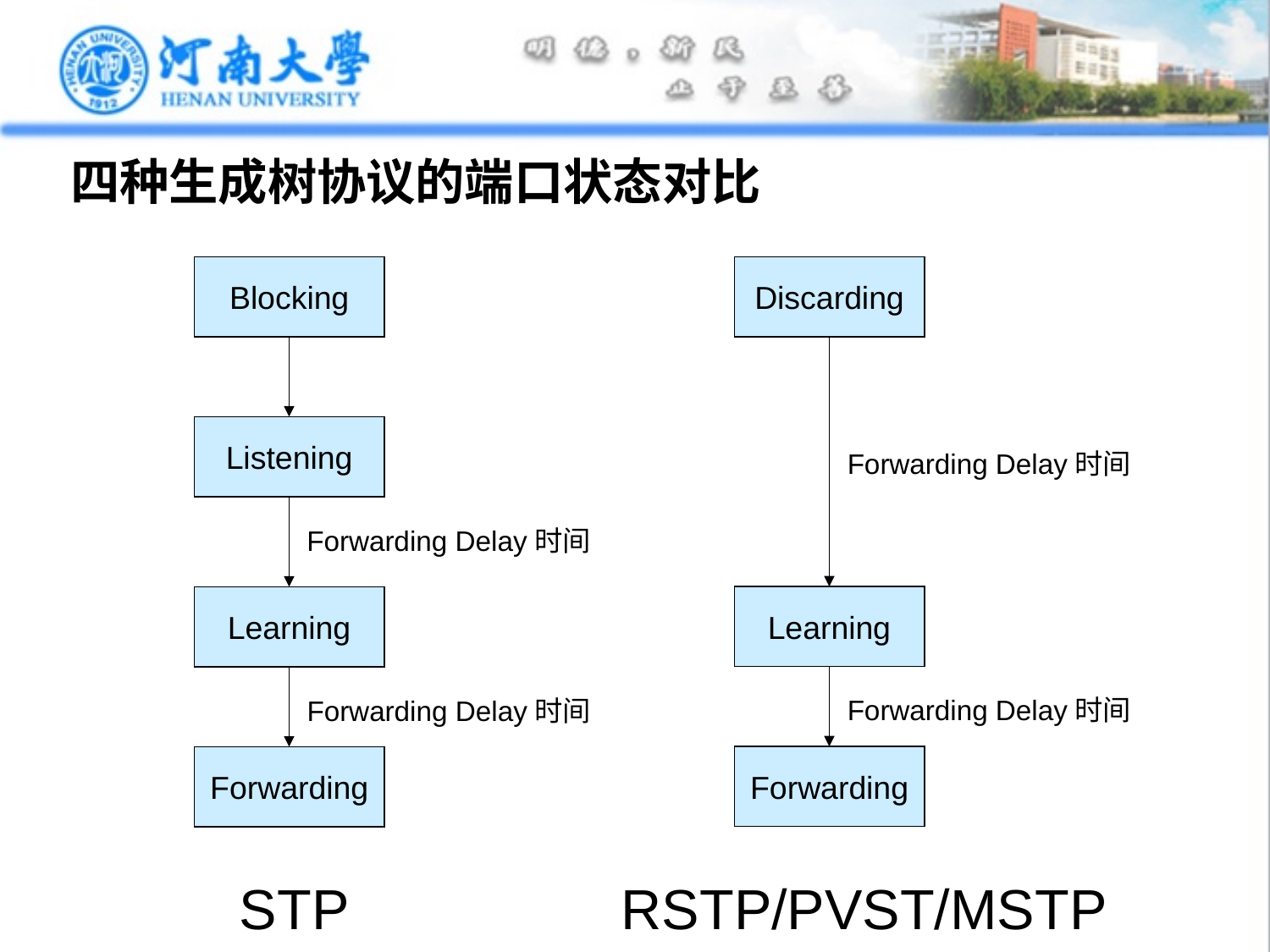

# 四种生成树协议的端口状态对比
Blocking
Discarding
Listening
Forwarding Delay时间
Forwarding Delay时间
Learning
Learning
Forwarding Delay时间
Forwarding Delay时间
Forwarding
Forwarding
STP
RSTP/PVST/MSTP